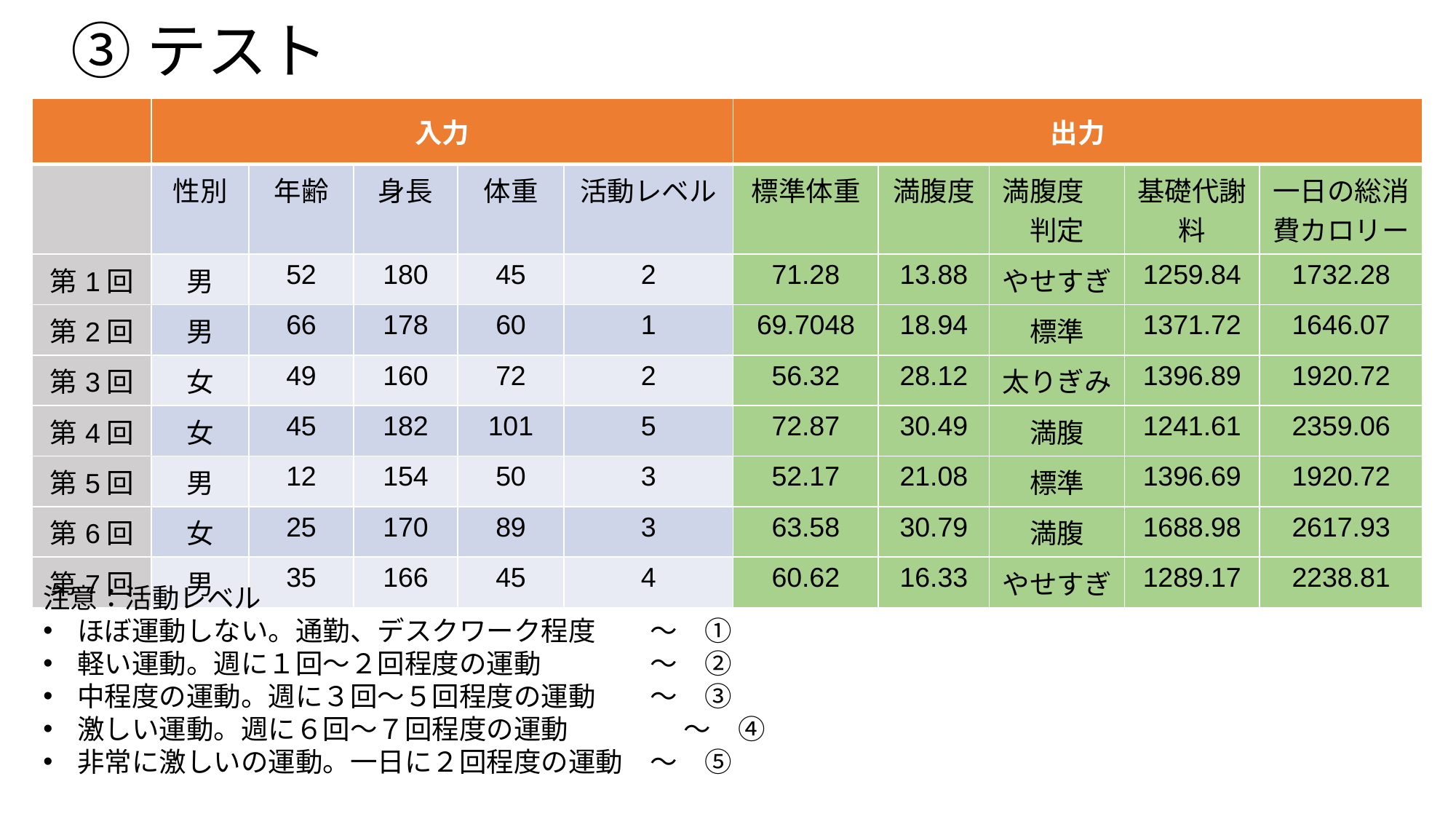

# ③テスト
|  | 入力 |  |  |  |  | 出力 |  |  |  |  |
| --- | --- | --- | --- | --- | --- | --- | --- | --- | --- | --- |
|  | 性別 | 年齢 | 身長 | 体重 | 活動レベル | 標準体重 | 満腹度 | 満腹度　判定 | 基礎代謝料 | 一日の総消費カロリー |
| 第1回 | 男 | 52 | 180 | 45 | 2 | 71.28 | 13.88 | やせすぎ | 1259.84 | 1732.28 |
| 第2回 | 男 | 66 | 178 | 60 | 1 | 69.7048 | 18.94 | 標準 | 1371.72 | 1646.07 |
| 第3回 | 女 | 49 | 160 | 72 | 2 | 56.32 | 28.12 | 太りぎみ | 1396.89 | 1920.72 |
| 第4回 | 女 | 45 | 182 | 101 | 5 | 72.87 | 30.49 | 満腹 | 1241.61 | 2359.06 |
| 第5回 | 男 | 12 | 154 | 50 | 3 | 52.17 | 21.08 | 標準 | 1396.69 | 1920.72 |
| 第6回 | 女 | 25 | 170 | 89 | 3 | 63.58 | 30.79 | 満腹 | 1688.98 | 2617.93 |
| 第7回 | 男 | 35 | 166 | 45 | 4 | 60.62 | 16.33 | やせすぎ | 1289.17 | 2238.81 |
注意：活動レベル
ほぼ運動しない。通勤、デスクワーク程度　　～　①
軽い運動。週に１回～２回程度の運動　　　　～　②
中程度の運動。週に３回～５回程度の運動　　～　③
激しい運動。週に６回～７回程度の運動	　 　～　④
非常に激しいの運動。一日に２回程度の運動　～　⑤